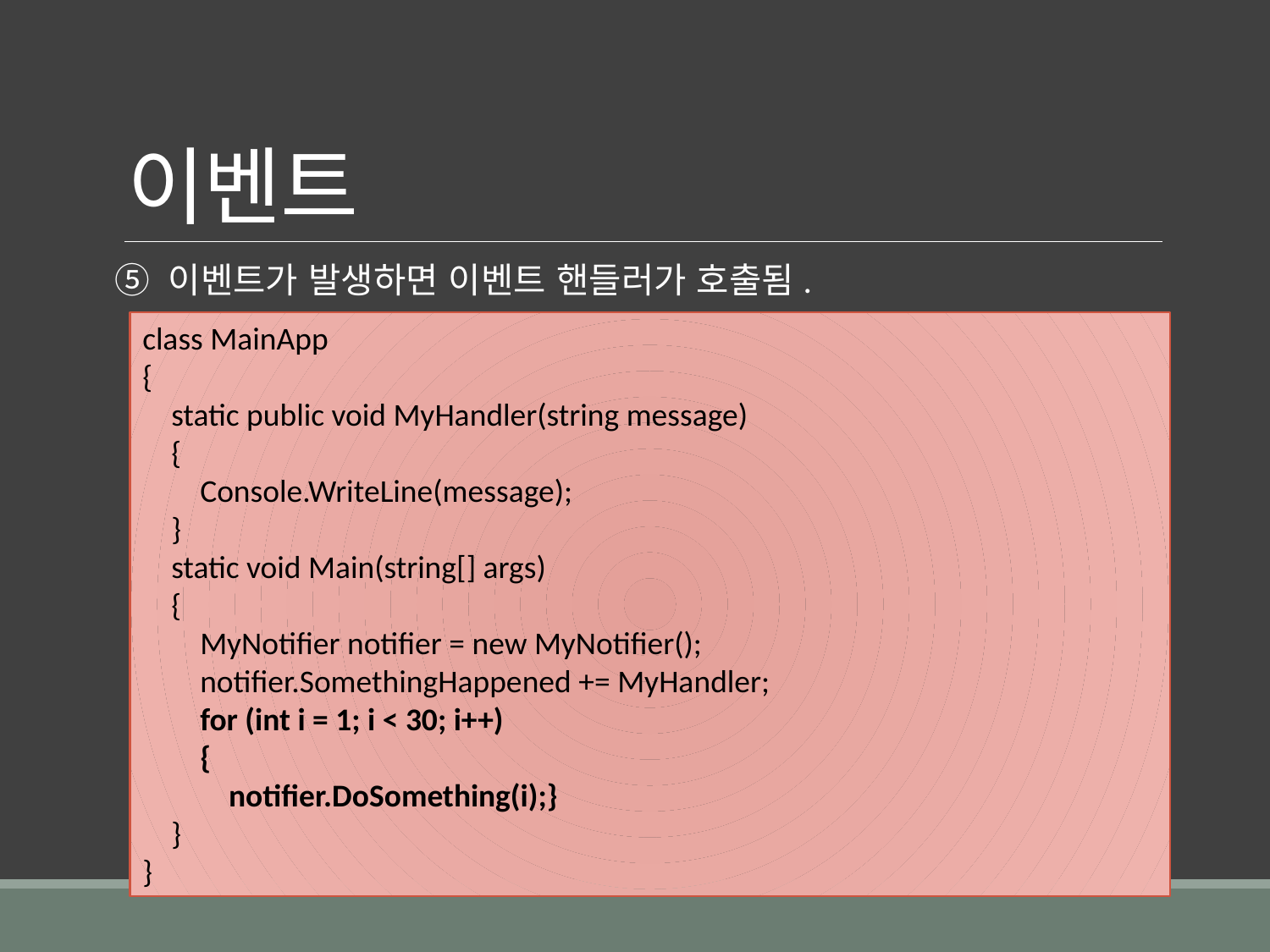

# 이벤트
⑤ 이벤트가 발생하면 이벤트 핸들러가 호출됨.

class MainApp
{
    static public void MyHandler(string message)
    {
        Console.WriteLine(message);
    }
    static void Main(string[] args)
    {
        MyNotifier notifier = new MyNotifier();
        notifier.SomethingHappened += MyHandler;
        for (int i = 1; i < 30; i++)
        {
            notifier.DoSomething(i);}
    }
}